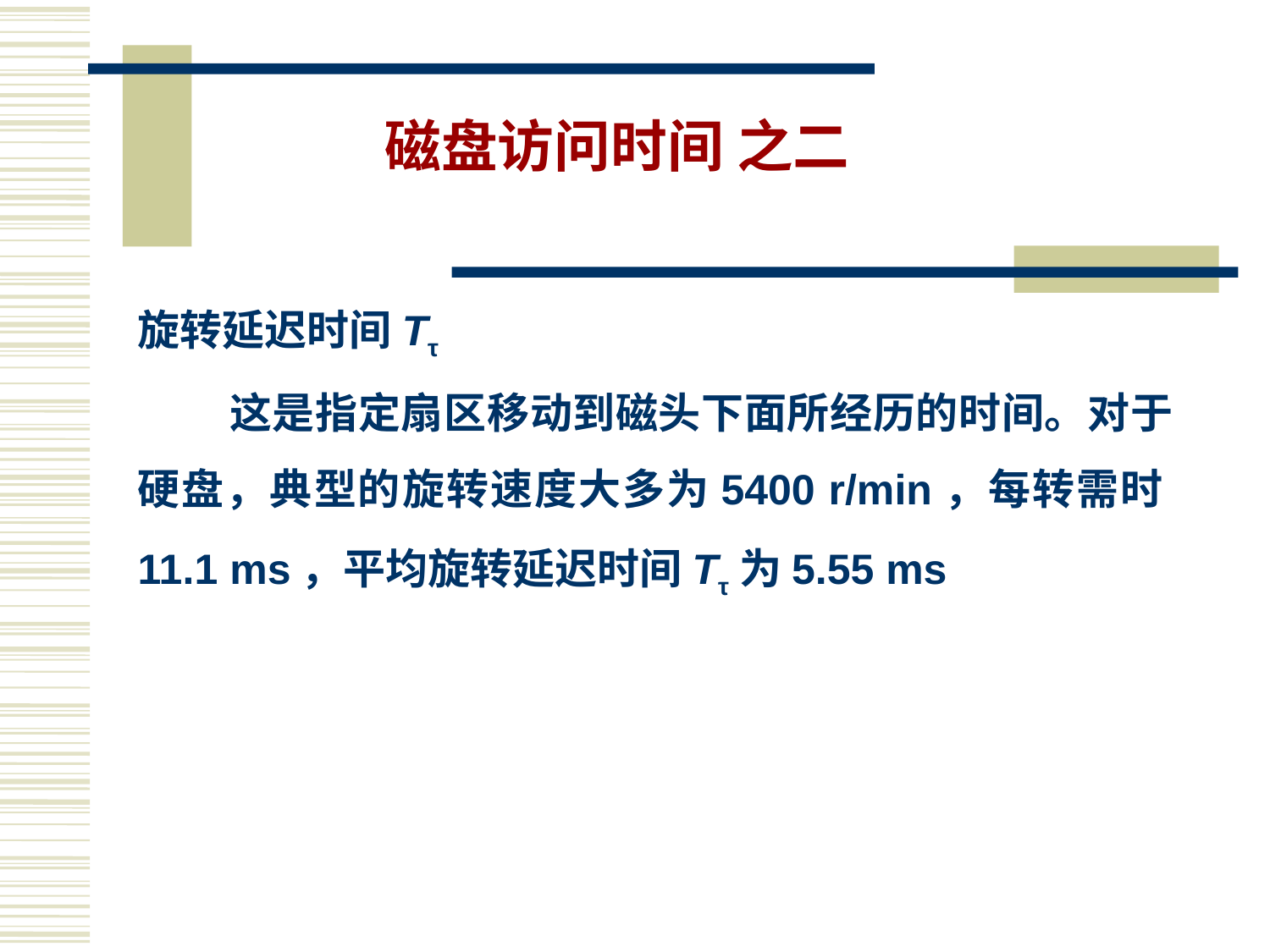

# 磁盘访问时间 之二
旋转延迟时间Tτ
        这是指定扇区移动到磁头下面所经历的时间。对于硬盘，典型的旋转速度大多为5400 r/min，每转需时11.1 ms，平均旋转延迟时间Tτ为5.55 ms